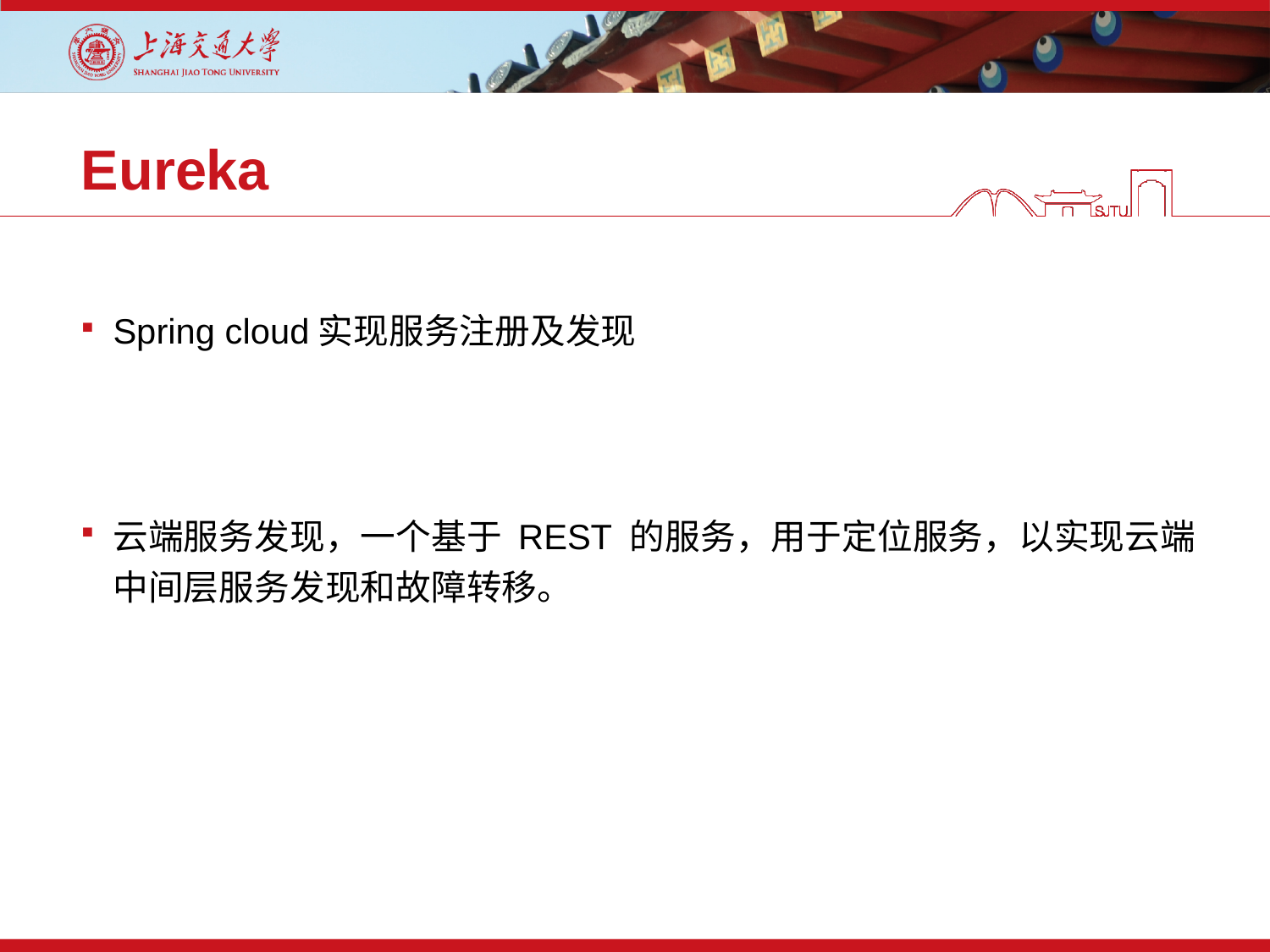

# Eureka

Spring cloud实现服务注册及发现

云端服务发现，一个基于 REST 的服务，用于定位服务，以实现云端中间层服务发现和故障转移。